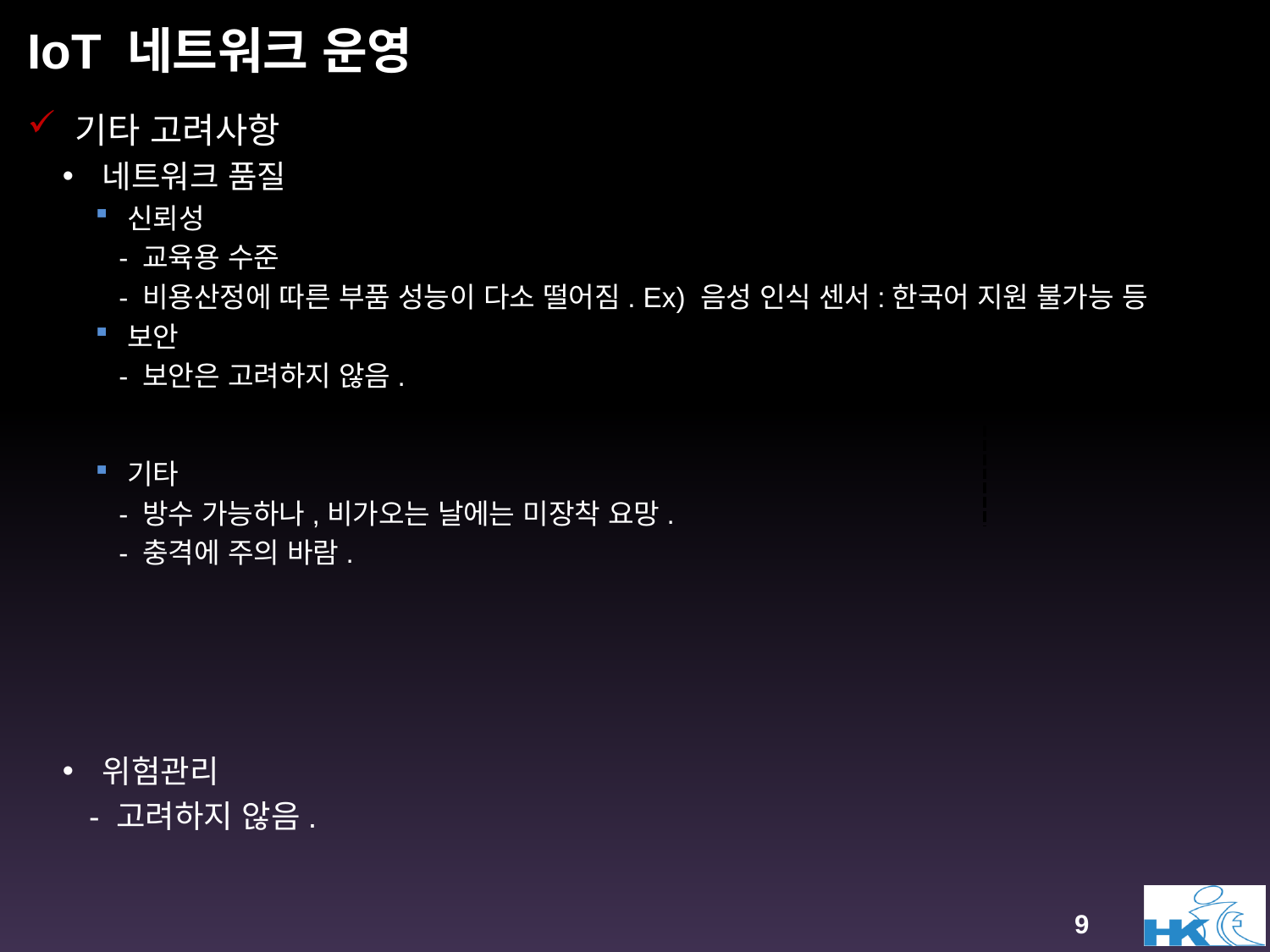

# IoT 네트워크 운영
기타 고려사항
네트워크 품질
신뢰성
   - 교육용 수준
   - 비용산정에 따른 부품 성능이 다소 떨어짐. Ex) 음성 인식 센서:한국어 지원 불가능 등
보안
   - 보안은 고려하지 않음.

기타
   - 방수 가능하나,비가오는 날에는 미장착 요망.
   - 충격에 주의 바람.

위험관리
   - 고려하지 않음.
9